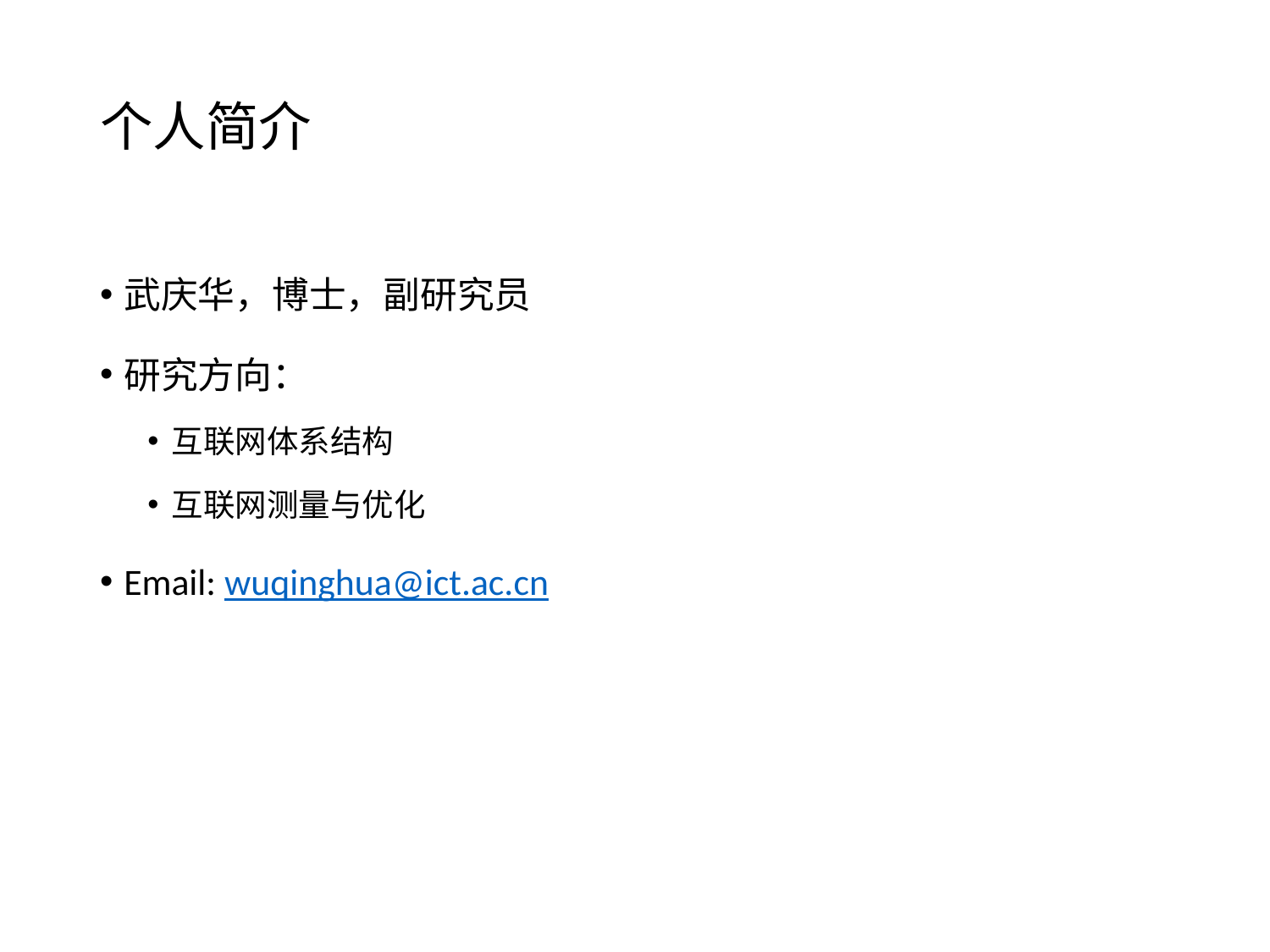

# 个人简介
武庆华，博士，副研究员
研究方向：
互联网体系结构
互联网测量与优化
Email: wuqinghua@ict.ac.cn

2